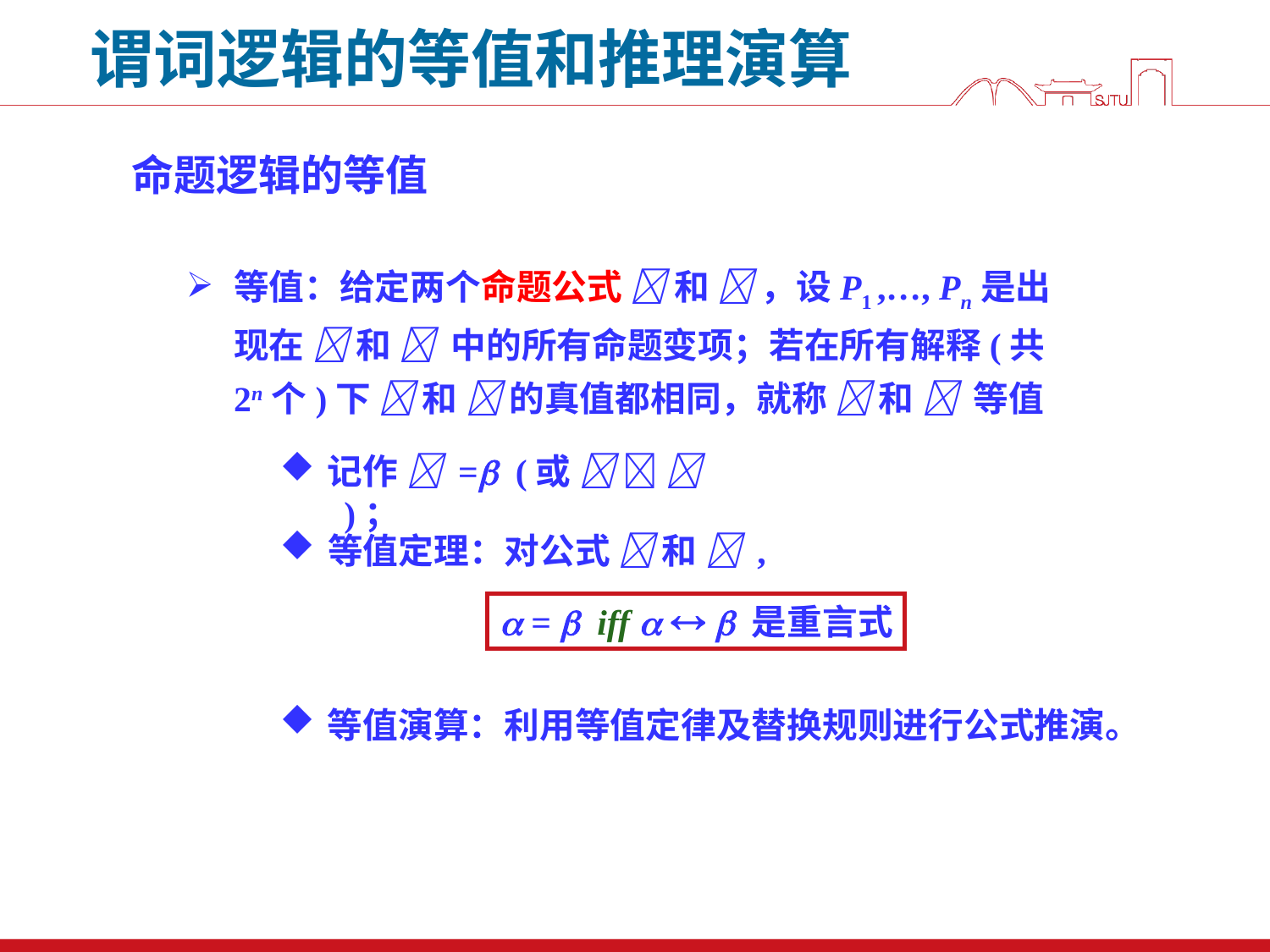

谓词逻辑的等值和推理演算
命题逻辑的等值
等值：给定两个命题公式 α 和 β ，设P1 ,…, Pn是出现在 α 和 β  中的所有命题变项；若在所有解释(共2n个)下 α 和 β 的真值都相同，就称 α 和 β  等值
记作 α =β  (或 α ⇔ β  )；
等值定理：对公式 α 和 β ,
α = β  iff α ↔ β 是重言式

等值演算：利用等值定律及替换规则进行公式推演。